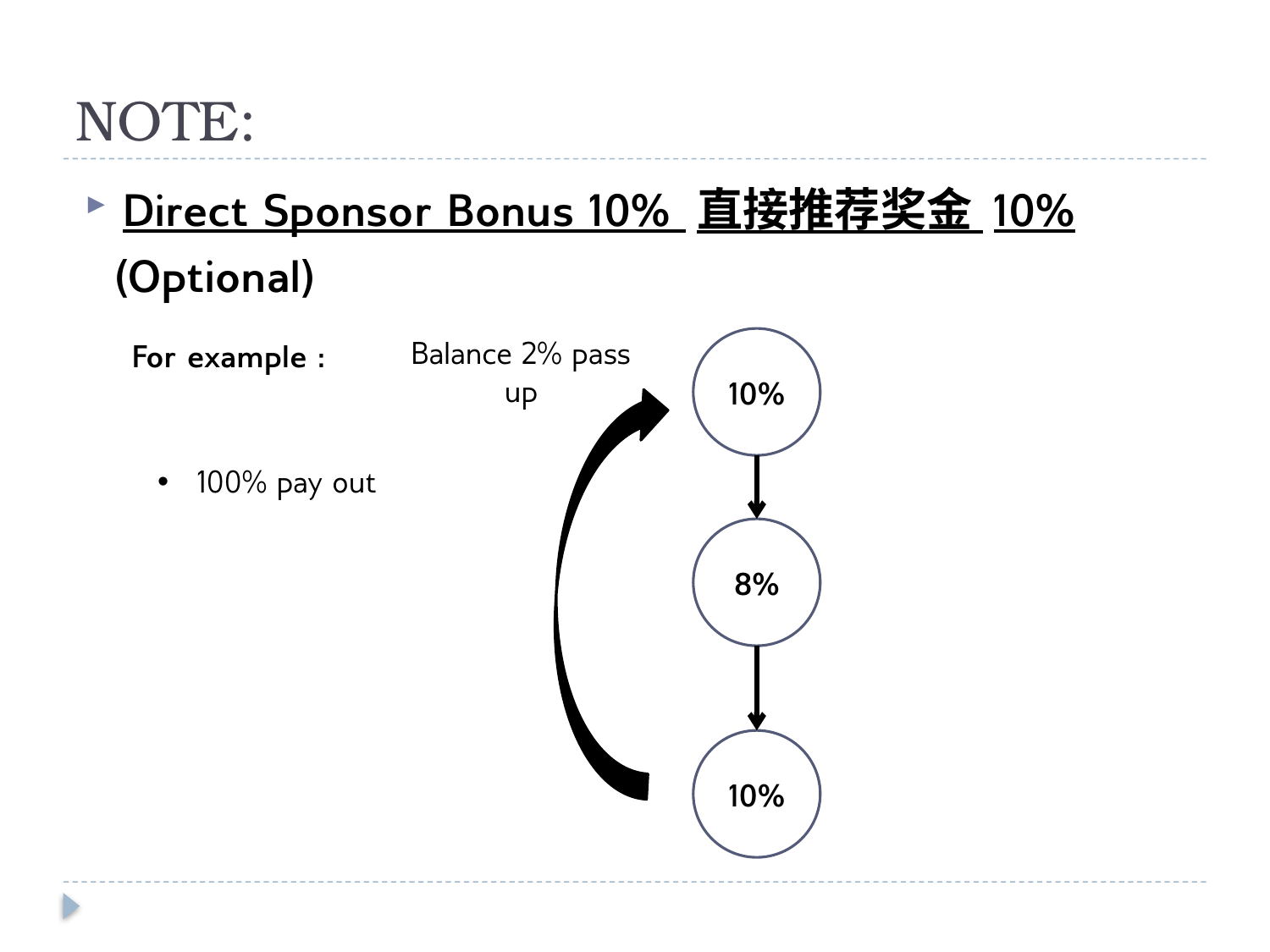

# NOTE:
Direct Sponsor Bonus 10% 直接推荐奖金 10%
  (Optional)
For example :
10%
Balance 2% pass up
100% pay out

8%

10%